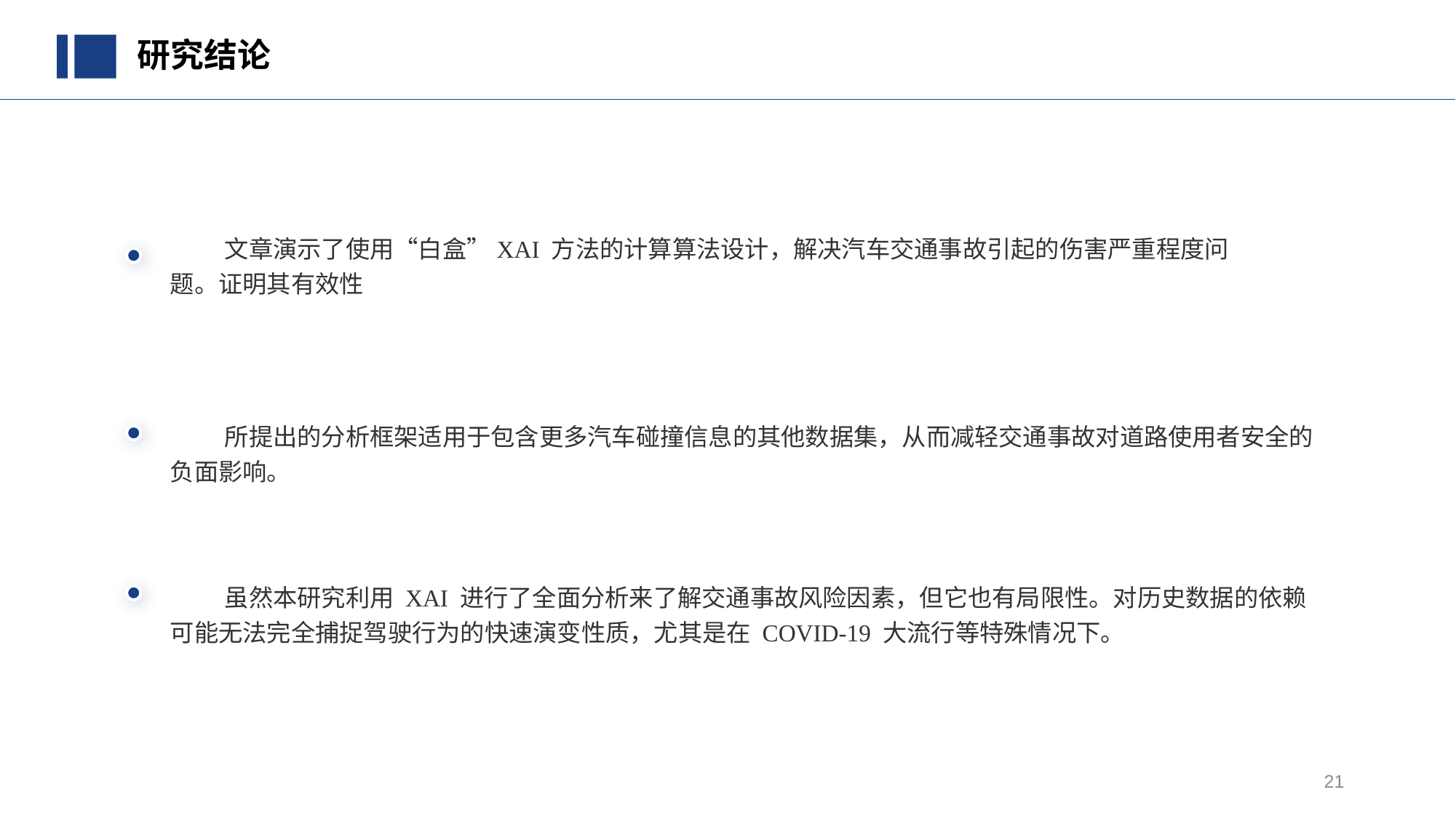

研究结论
文章演示了使用“白盒”XAI 方法的计算算法设计，解决汽车交通事故引起的伤害严重程度问题。证明其有效性

所提出的分析框架适用于包含更多汽车碰撞信息的其他数据集，从而减轻交通事故对道路使用者安全的负面影响。

虽然本研究利用 XAI 进行了全面分析来了解交通事故风险因素，但它也有局限性。对历史数据的依赖可能无法完全捕捉驾驶行为的快速演变性质，尤其是在 COVID-19 大流行等特殊情况下。

21